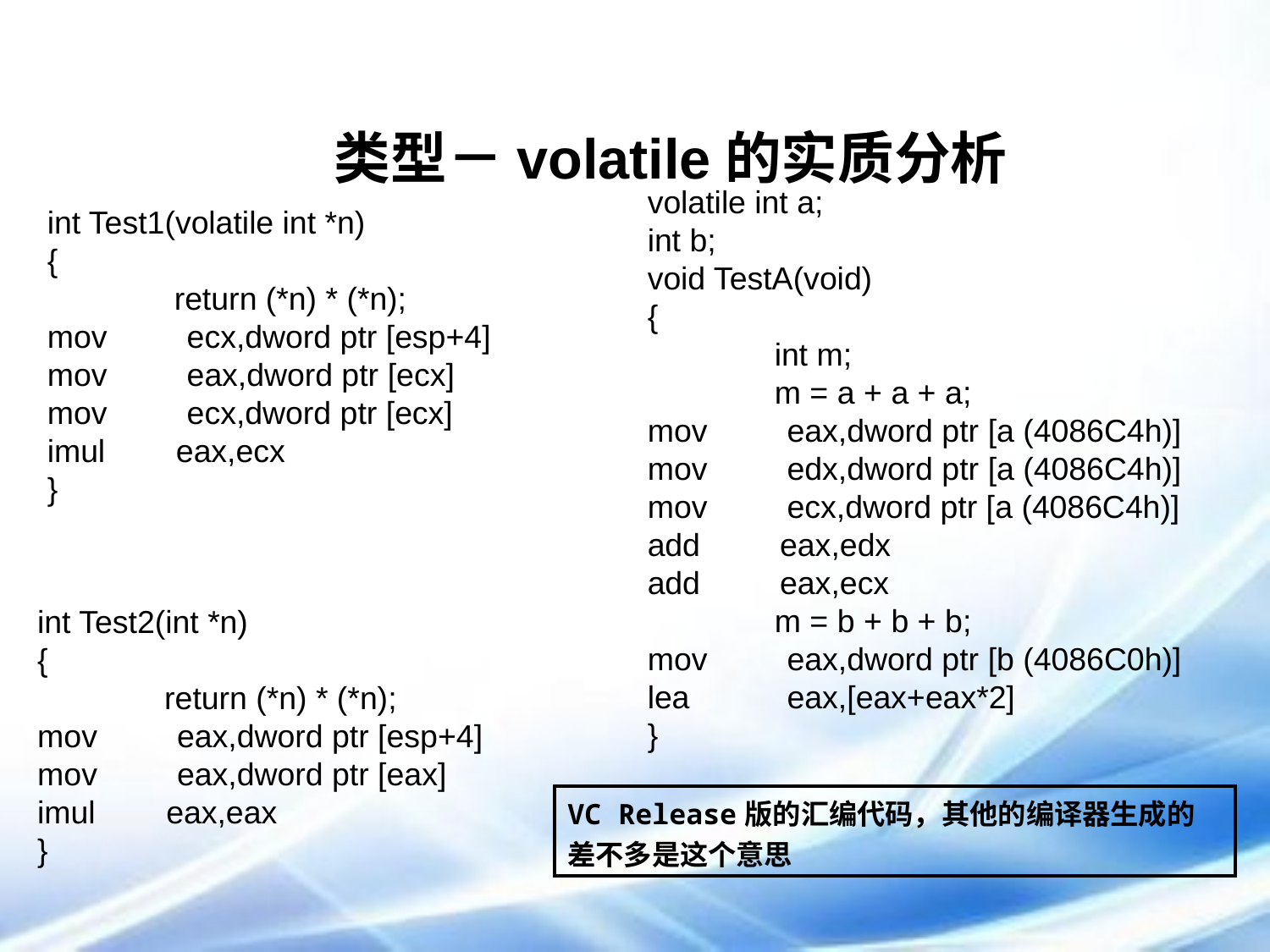

# 类型－volatile的实质分析
volatile int a;
int b;
void TestA(void)
{
	int m;
	m = a + a + a;
mov         eax,dword ptr [a (4086C4h)]
mov         edx,dword ptr [a (4086C4h)]
mov         ecx,dword ptr [a (4086C4h)]
add         eax,edx
add         eax,ecx
	m = b + b + b;
mov         eax,dword ptr [b (4086C0h)]
lea           eax,[eax+eax*2]
}
int Test1(volatile int *n)
{
	return (*n) * (*n);
mov         ecx,dword ptr [esp+4]
mov         eax,dword ptr [ecx]
mov         ecx,dword ptr [ecx]
imul        eax,ecx
}
int Test2(int *n)
{
	return (*n) * (*n);
mov         eax,dword ptr [esp+4]
mov         eax,dword ptr [eax]
imul        eax,eax
}

| VC Release版的汇编代码，其他的编译器生成的差不多是这个意思 |
| --- |